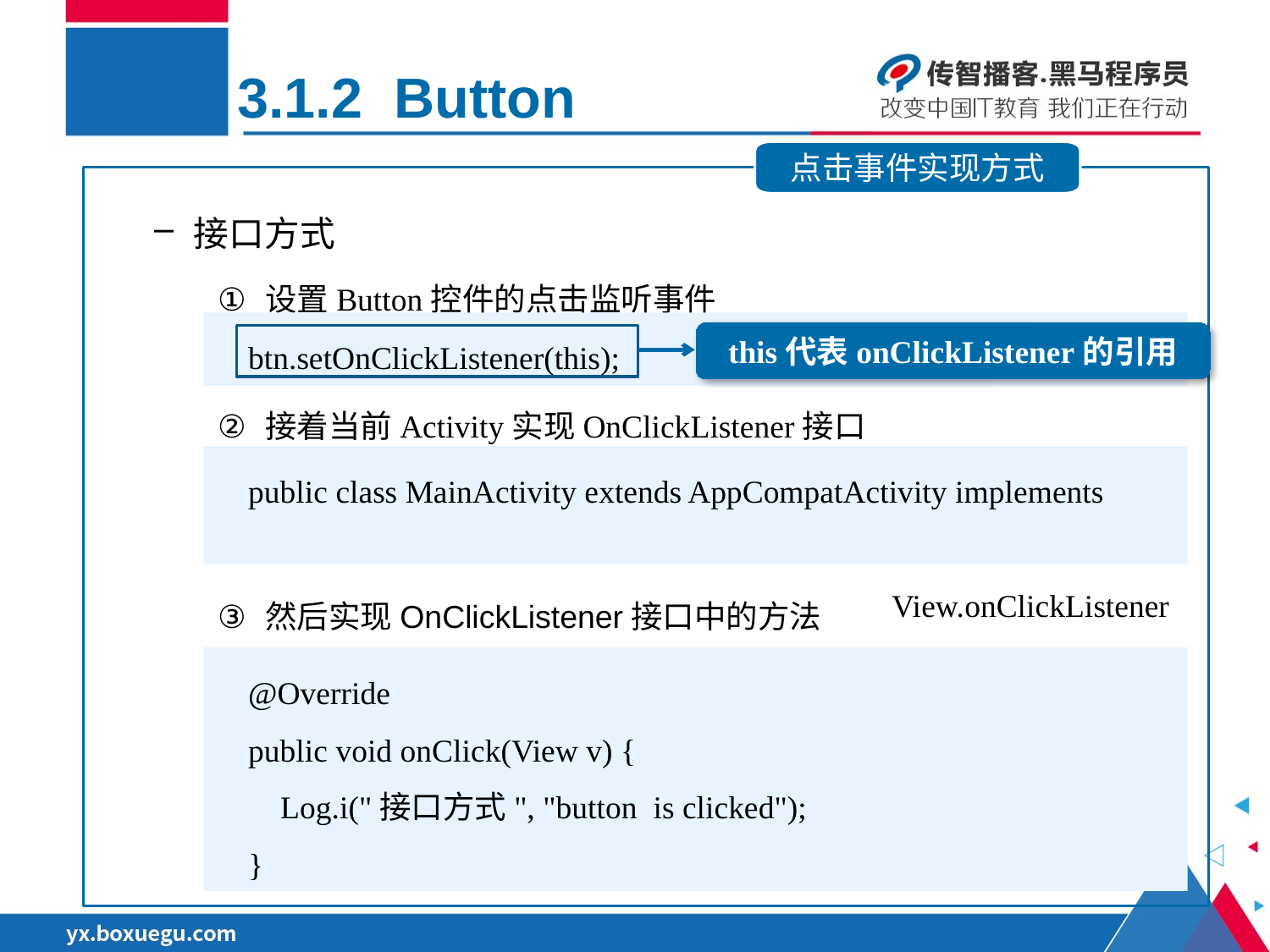

3.1.2  Button

点击事件实现方式

接口方式
设置Button控件的点击监听事件

接着当前Activity实现OnClickListener接口

然后实现OnClickListener接口中的方法

    btn.setOnClickListener(this);
this代表onClickListener的引用

    public class MainActivity extends AppCompatActivity implements
                                                                                    View.onClickListener
    @Override
    public void onClick(View v) {
        Log.i("接口方式", "button  is clicked");
    }